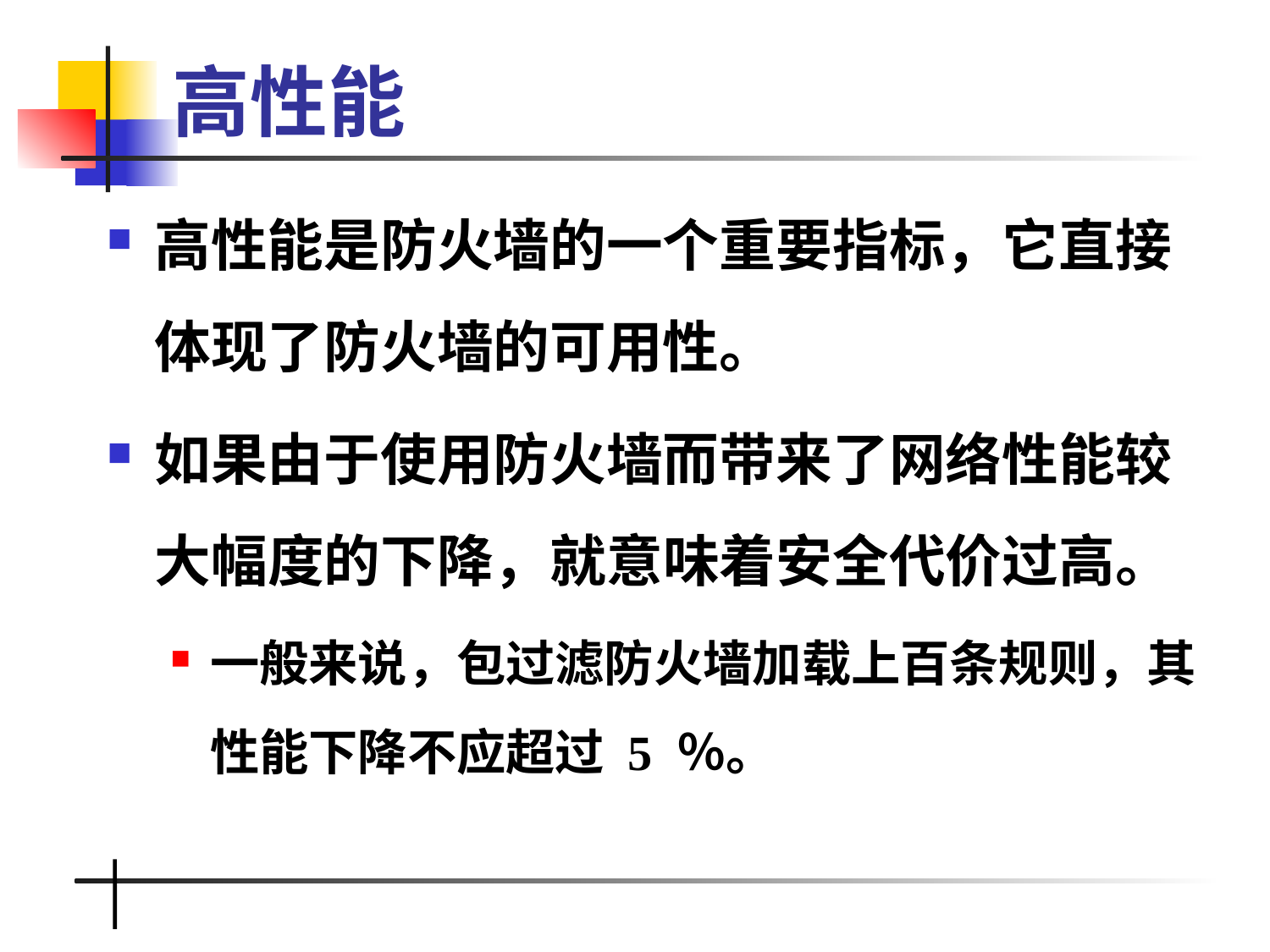

# 高性能
高性能是防火墙的一个重要指标，它直接体现了防火墙的可用性。
如果由于使用防火墙而带来了网络性能较大幅度的下降，就意味着安全代价过高。
一般来说，包过滤防火墙加载上百条规则，其性能下降不应超过 5 ％。